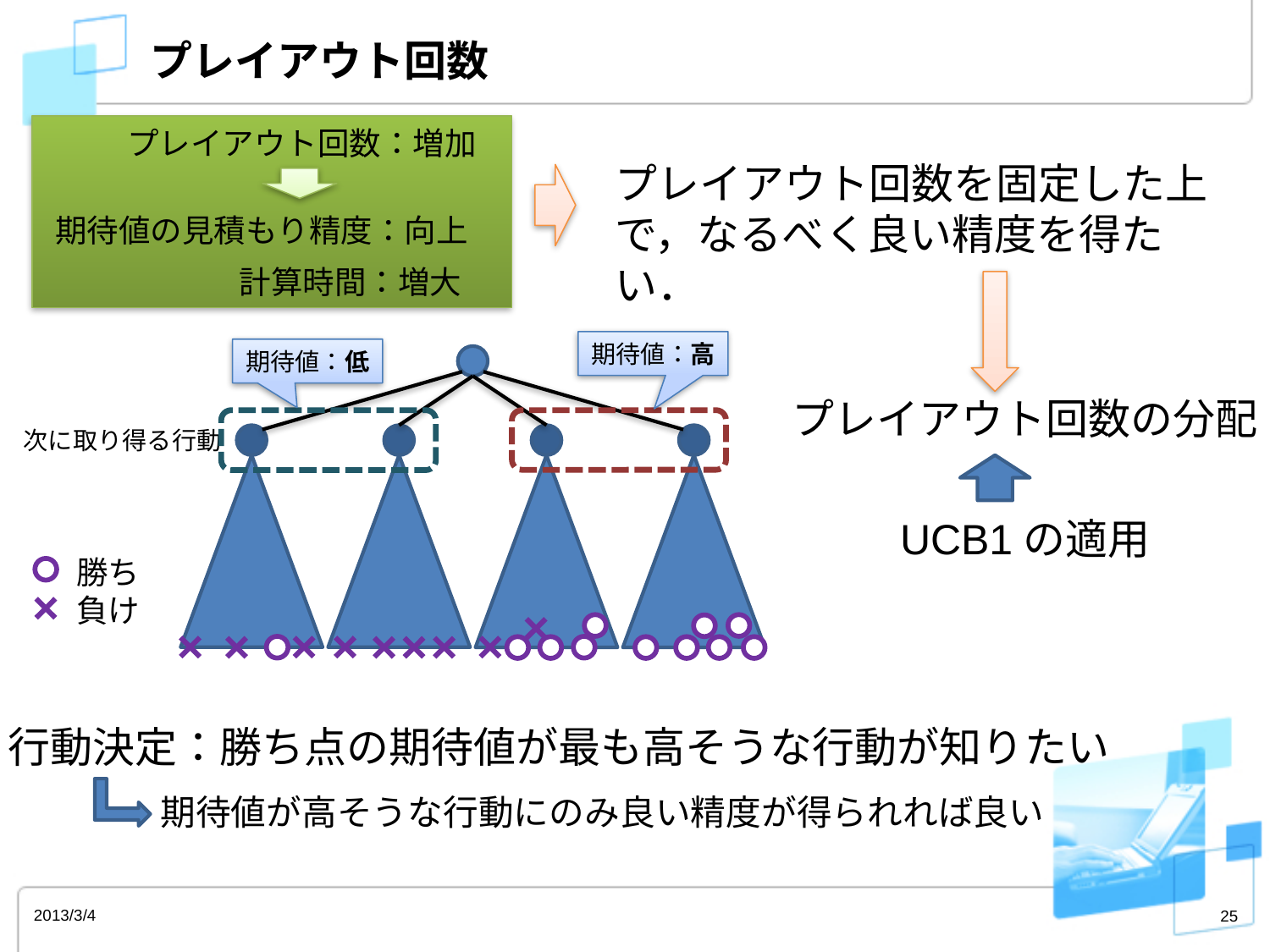

# プレイアウト回数

プレイアウト回数：増加
プレイアウト回数を固定した上で，なるべく良い精度を得たい．

期待値の見積もり精度：向上
計算時間：増大

期待値：高
期待値：低

次に取り得る行動

プレイアウト回数の分配

UCB1の適用
勝ち
負け

行動決定：勝ち点の期待値が最も高そうな行動が知りたい

期待値が高そうな行動にのみ良い精度が得られれば良い
2013/3/4
25